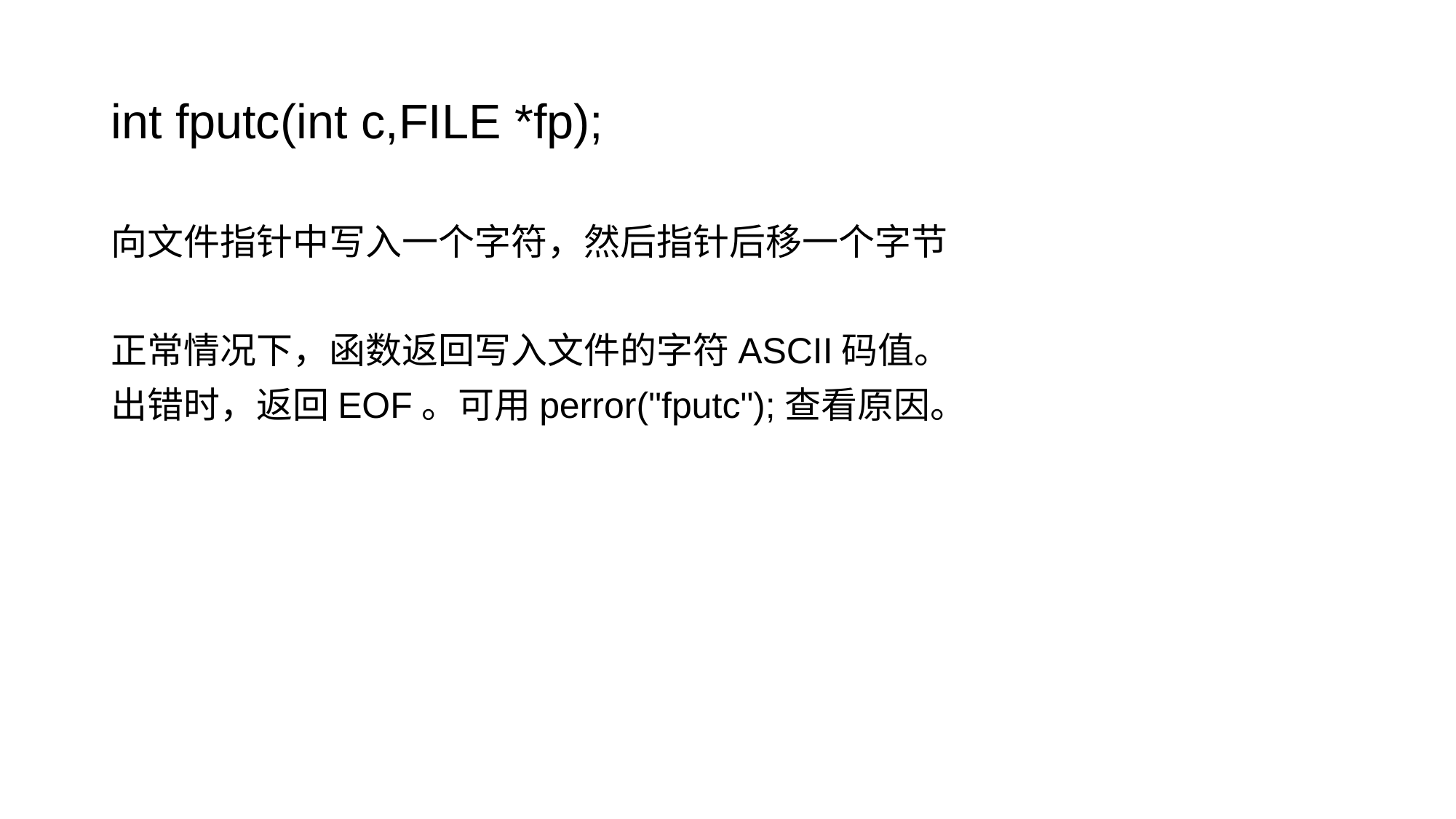

# int fputc(int c,FILE *fp);
向文件指针中写入一个字符，然后指针后移一个字节

正常情况下，函数返回写入文件的字符ASCII码值。
出错时，返回EOF。可用perror("fputc");查看原因。